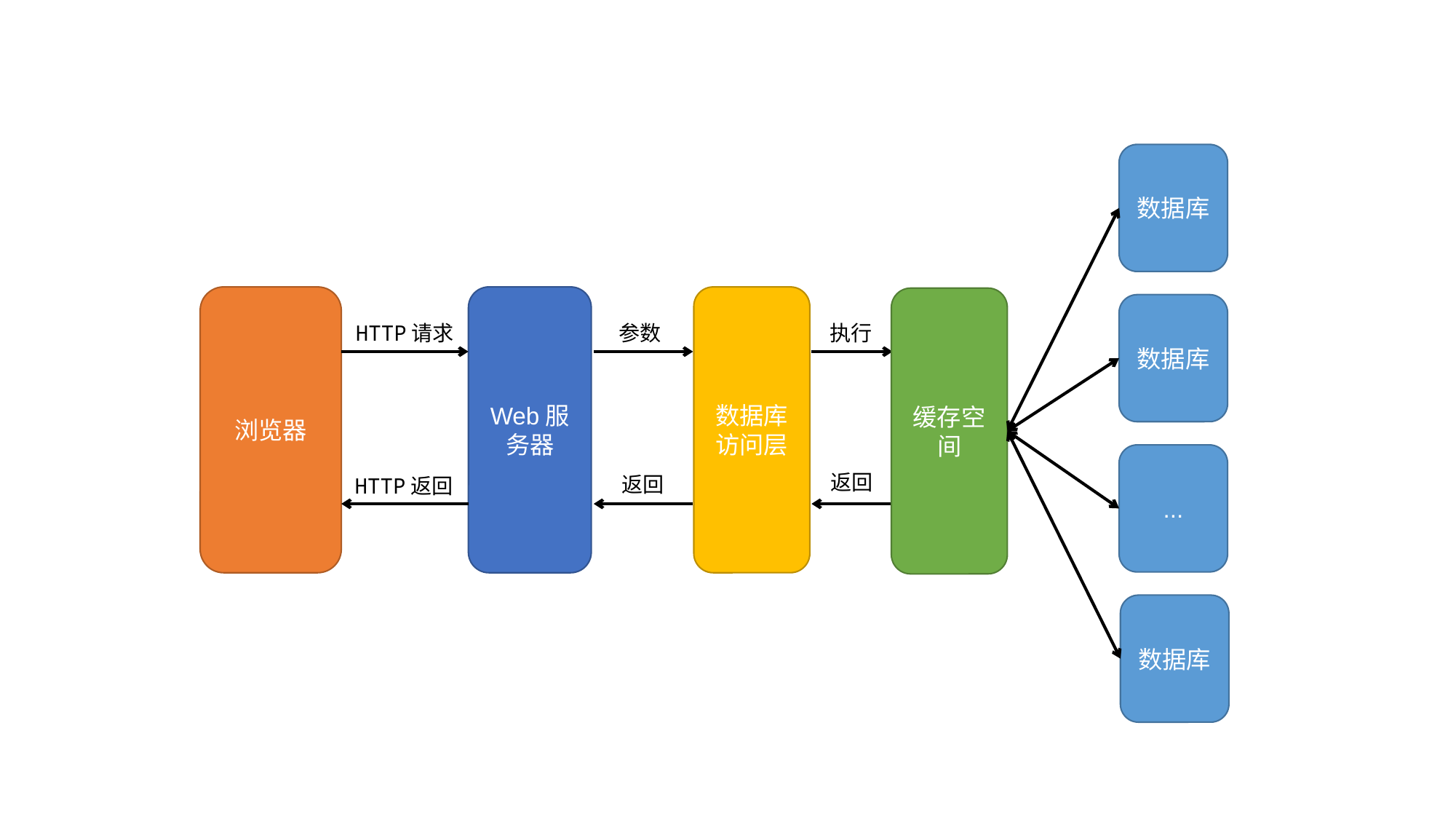

数据库
浏览器
Web服务器
数据库访问层
缓存空间
数据库
参数
执行
HTTP请求
...
返回
返回
HTTP返回
数据库